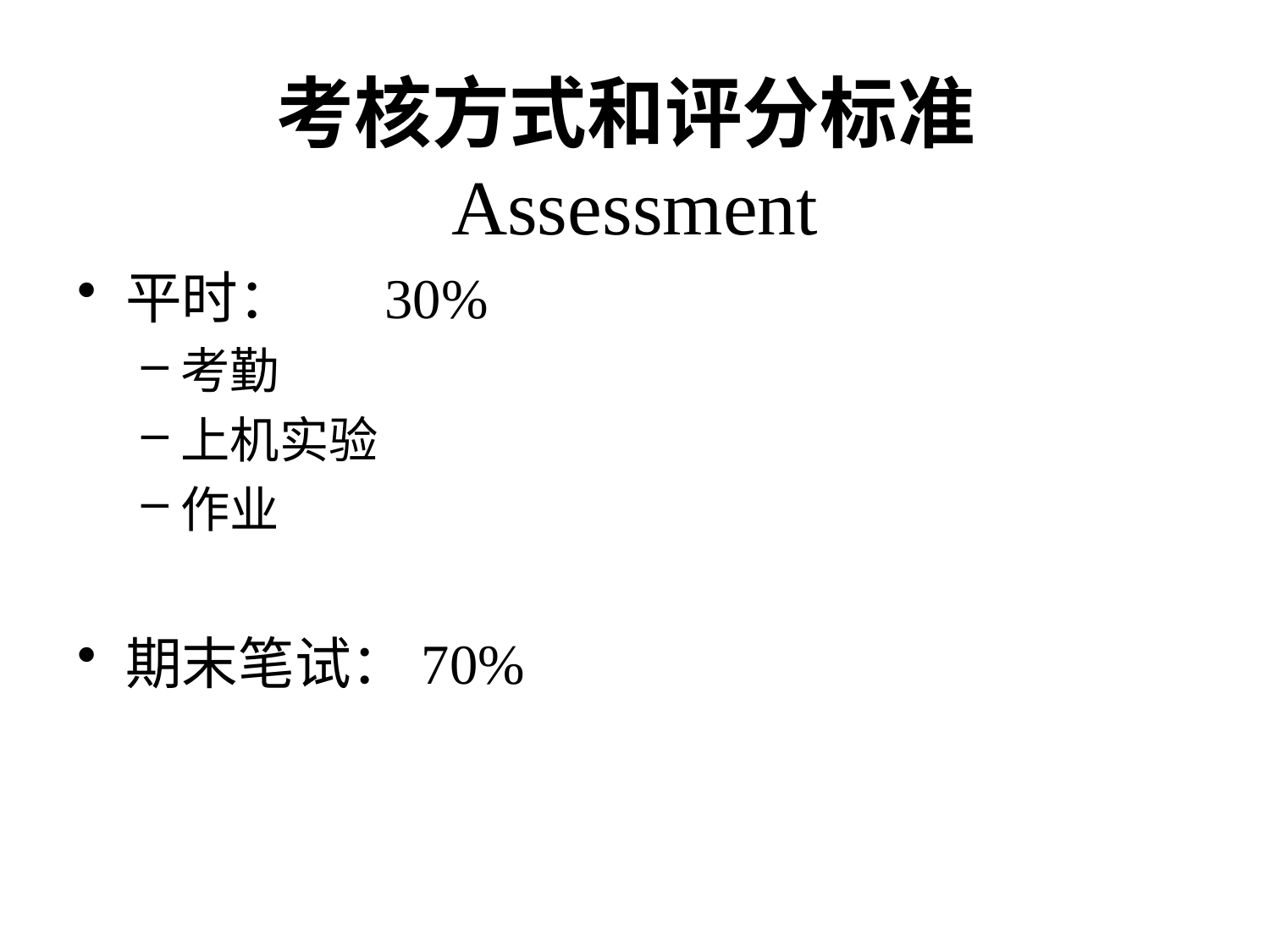

# 考核方式和评分标准 Assessment
平时：      30%
考勤
上机实验
作业

期末笔试：70%